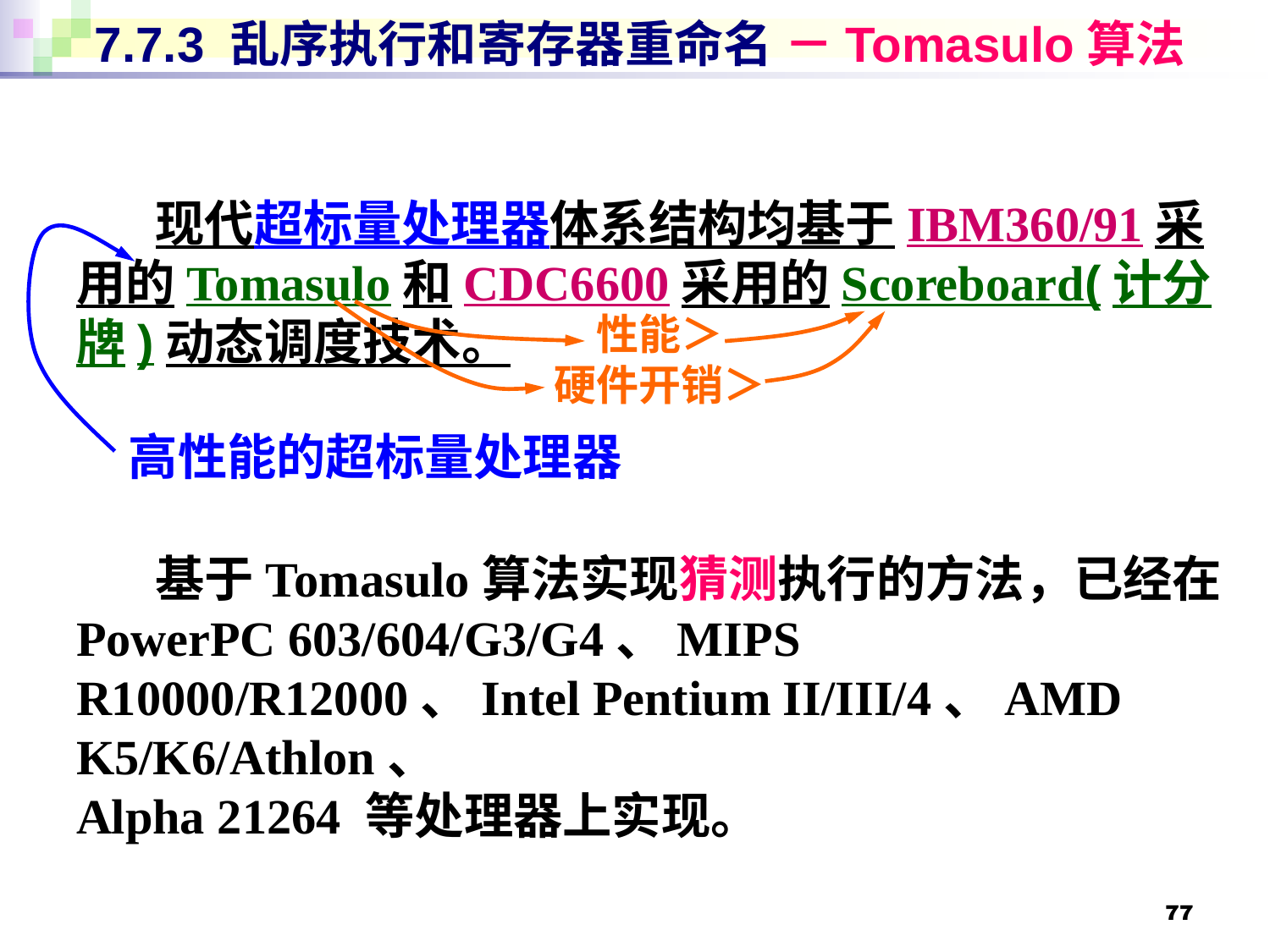

# 7.7.3 乱序执行和寄存器重命名 －Tomasulo算法
      现代超标量处理器体系结构均基于IBM360/91采用的Tomasulo和CDC6600采用的Scoreboard(计分牌)动态调度技术。

      基于Tomasulo算法实现猜测执行的方法，已经在PowerPC 603/604/G3/G4、MIPS R10000/R12000、Intel Pentium II/III/4、AMD K5/K6/Athlon、
Alpha 21264 等处理器上实现。

性能＞
硬件开销＞

高性能的超标量处理器
77